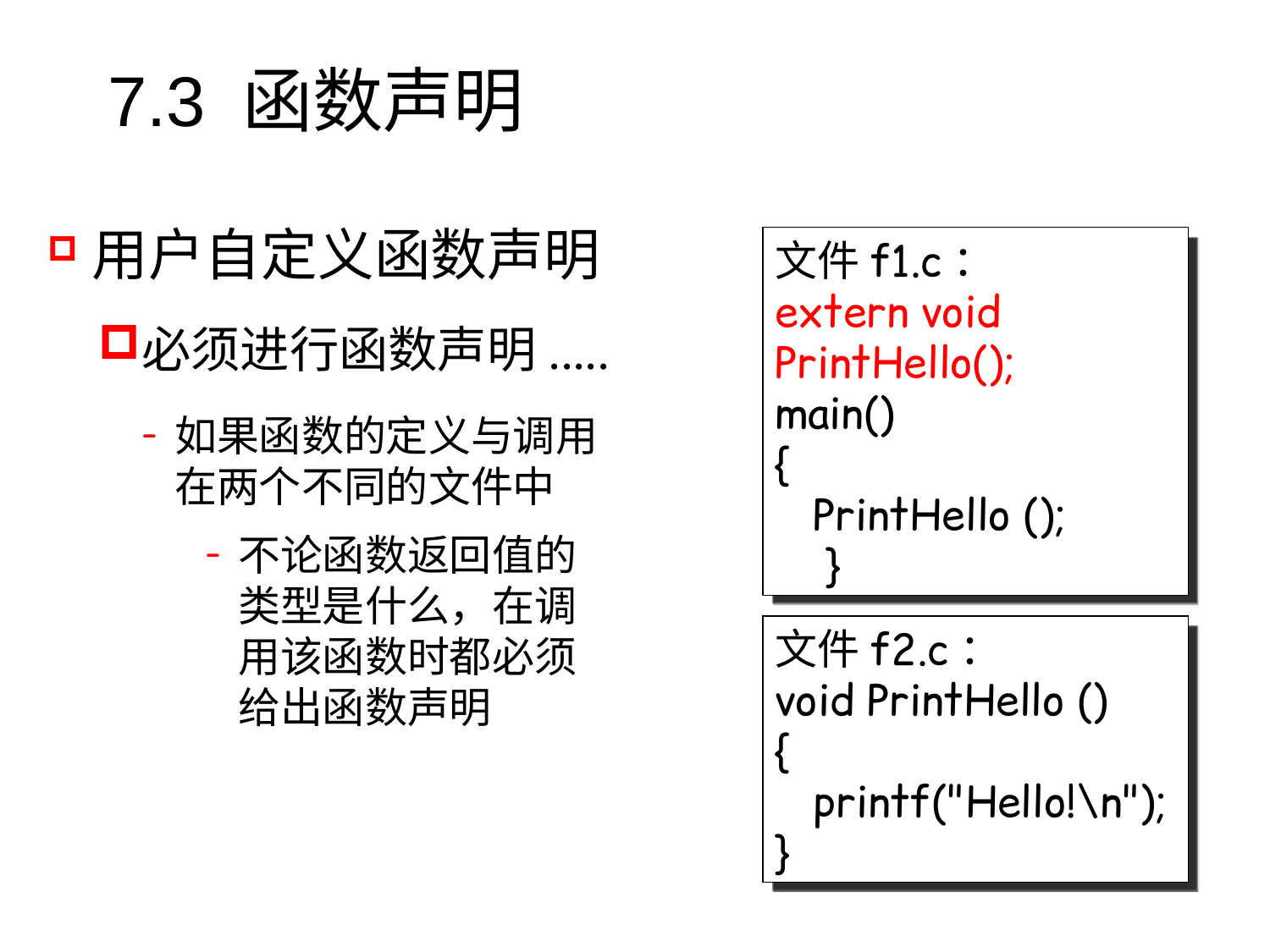

# 7.3 函数声明
用户自定义函数声明
必须进行函数声明.....
如果函数的定义与调用在两个不同的文件中
不论函数返回值的类型是什么，在调用该函数时都必须给出函数声明
文件f1.c：
extern void PrintHello();
main()
{
   PrintHello ();
    }
文件f2.c：
void PrintHello ()
{
   printf("Hello!\n");
}